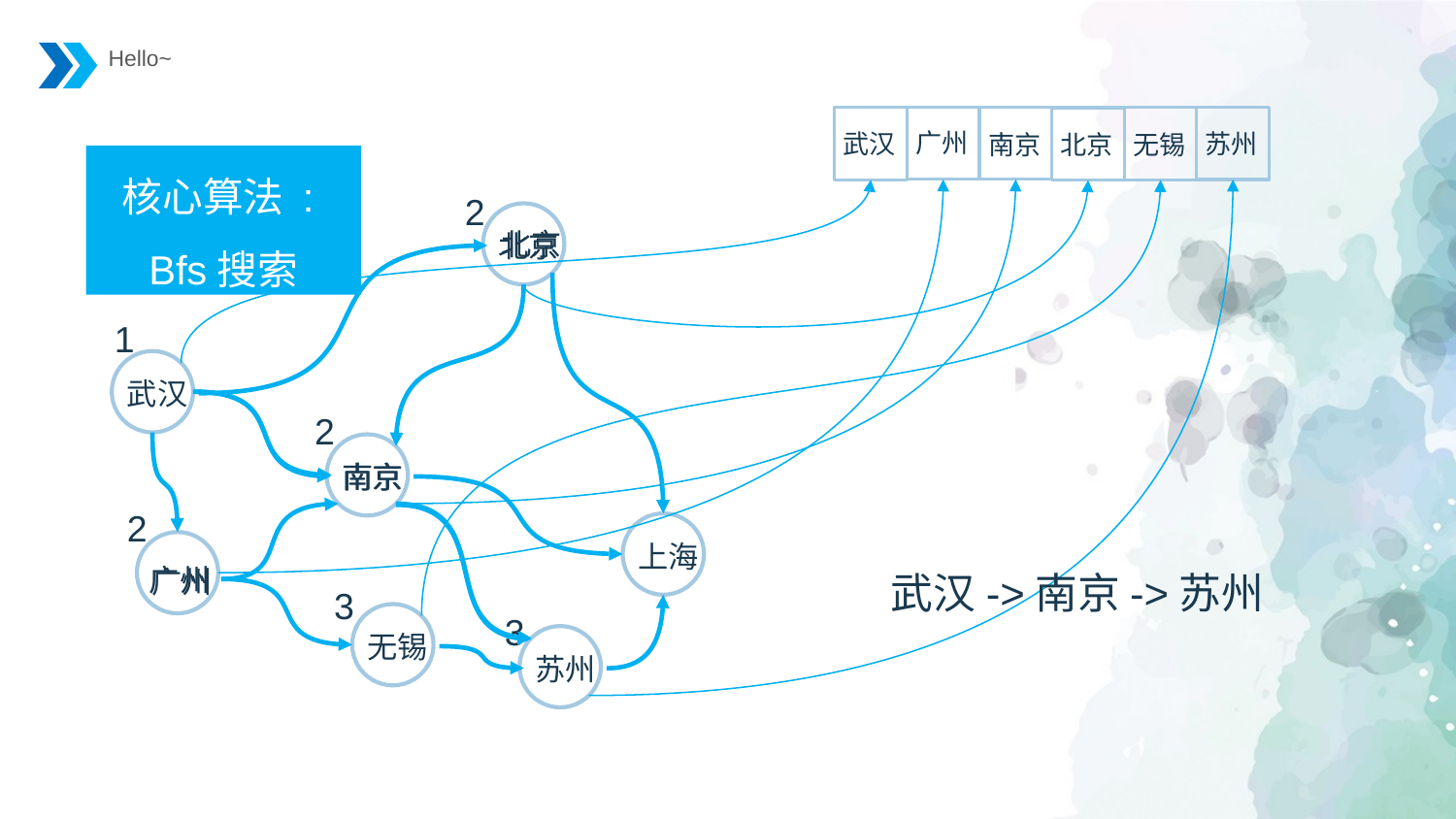

广州
武汉
苏州
南京
北京
无锡
核心算法 :
Bfs搜索
2

北京
北京
1

武汉
2

南京
南京
2

上海
广州
广州
武汉->南京->苏州
3

3
无锡

苏州